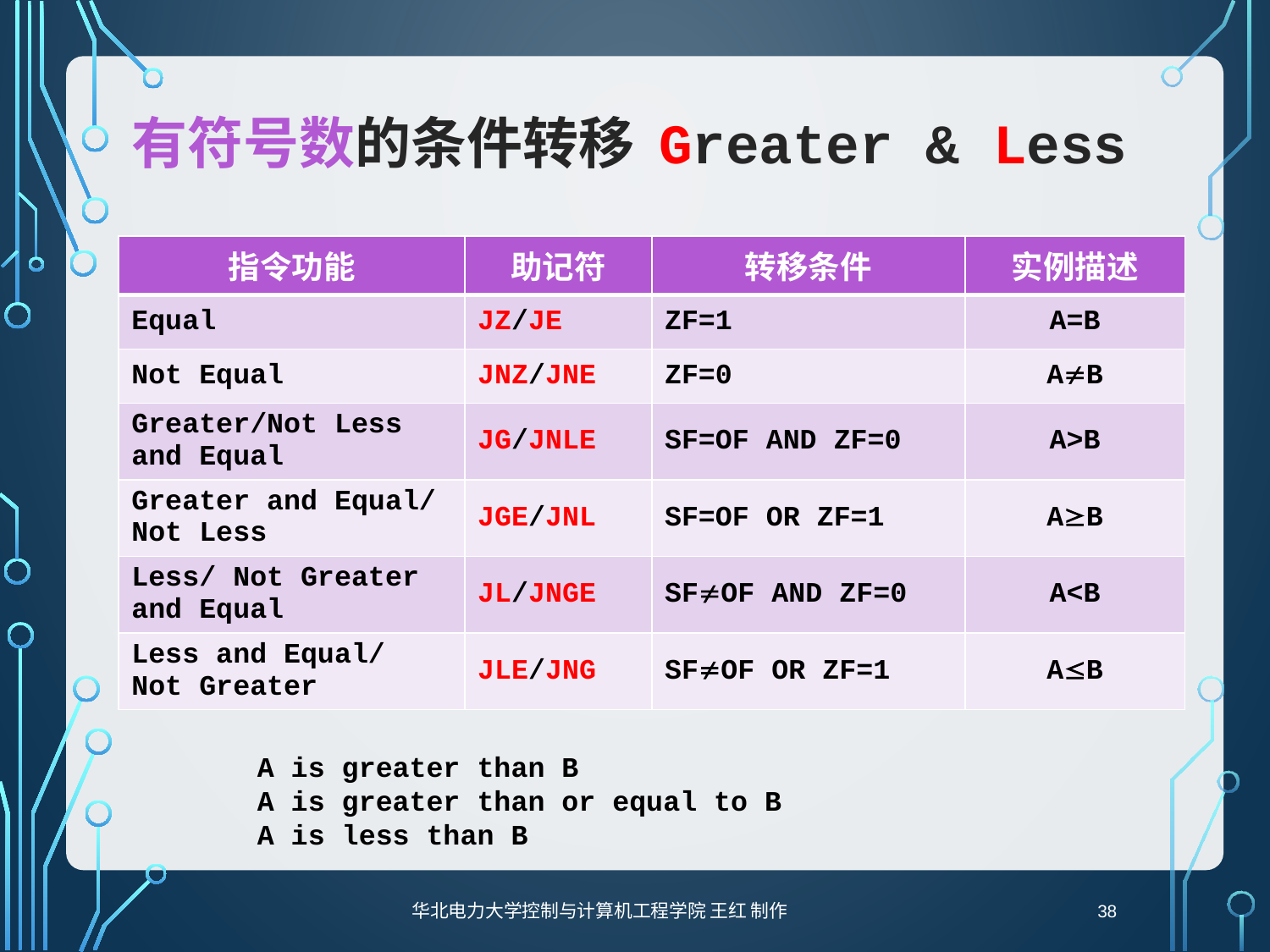

# 有符号数的条件转移 Greater & Less
| 指令功能 | 助记符 | 转移条件 | 实例描述 |
| --- | --- | --- | --- |
| Equal | JZ/JE | ZF=1 | A=B |
| Not Equal | JNZ/JNE | ZF=0 | A≠B |
| Greater/Not Less and Equal | JG/JNLE | SF=OF AND ZF=0 | A>B |
| Greater and Equal/ Not Less | JGE/JNL | SF=OF OR ZF=1 | A≥B |
| Less/ Not Greater and Equal | JL/JNGE | SF≠OF AND ZF=0 | A<B |
| Less and Equal/ Not Greater | JLE/JNG | SF≠OF OR ZF=1 | A≤B |
A is greater than B
A is greater than or equal to B
A is less than B
38
华北电力大学控制与计算机工程学院 王红 制作